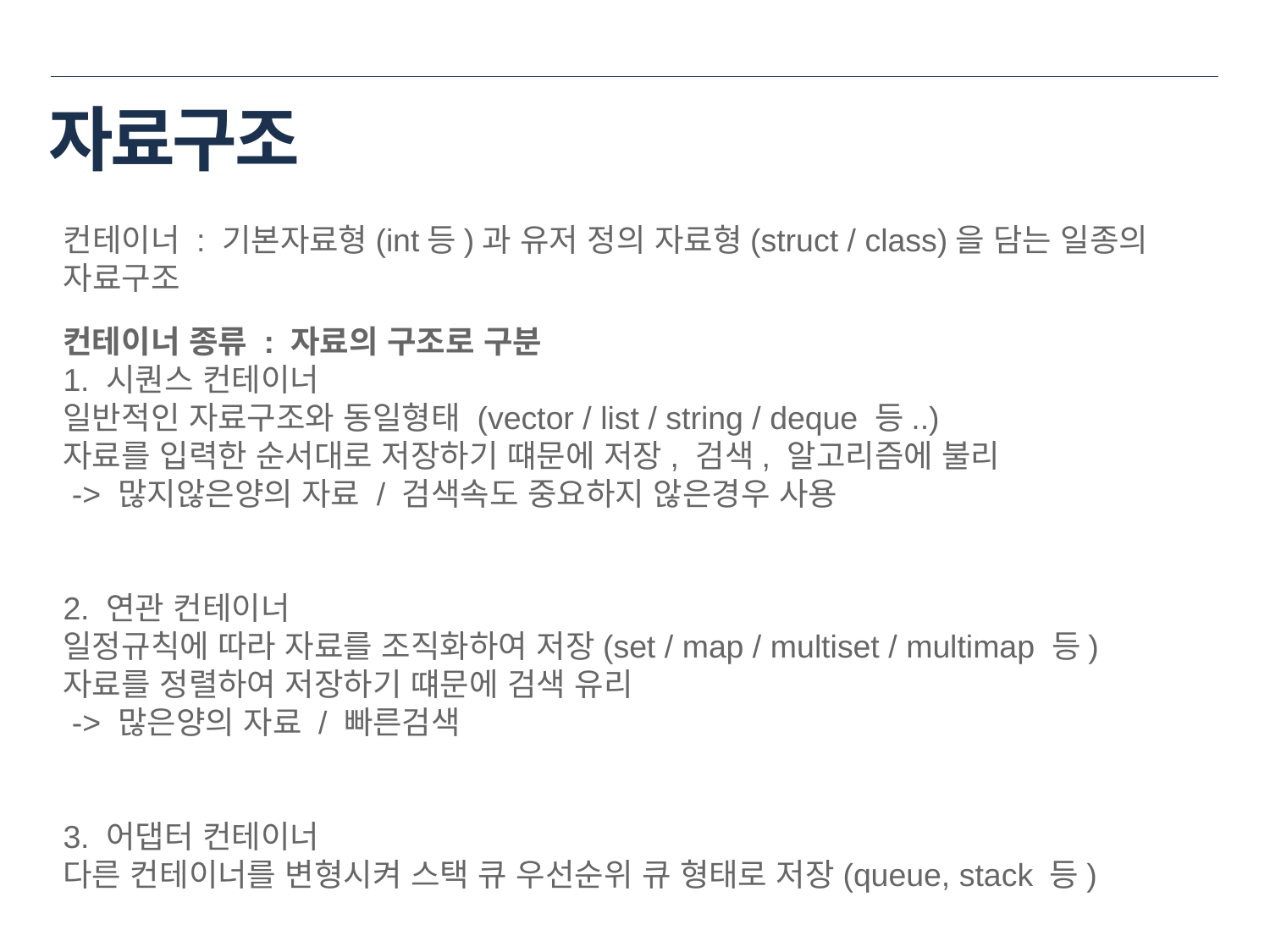

자료구조
컨테이너 : 기본자료형(int등)과 유저 정의 자료형(struct / class)을 담는 일종의 자료구조
컨테이너 종류 : 자료의 구조로 구분
1. 시퀀스 컨테이너
일반적인 자료구조와 동일형태 (vector / list / string / deque 등..)
자료를 입력한 순서대로 저장하기 떄문에 저장, 검색, 알고리즘에 불리
 -> 많지않은양의 자료 / 검색속도 중요하지 않은경우 사용

2. 연관 컨테이너
일정규칙에 따라 자료를 조직화하여 저장(set / map / multiset / multimap 등)
자료를 정렬하여 저장하기 떄문에 검색 유리
 -> 많은양의 자료 / 빠른검색

3. 어댑터 컨테이너
다른 컨테이너를 변형시켜 스택 큐 우선순위 큐 형태로 저장(queue, stack 등)